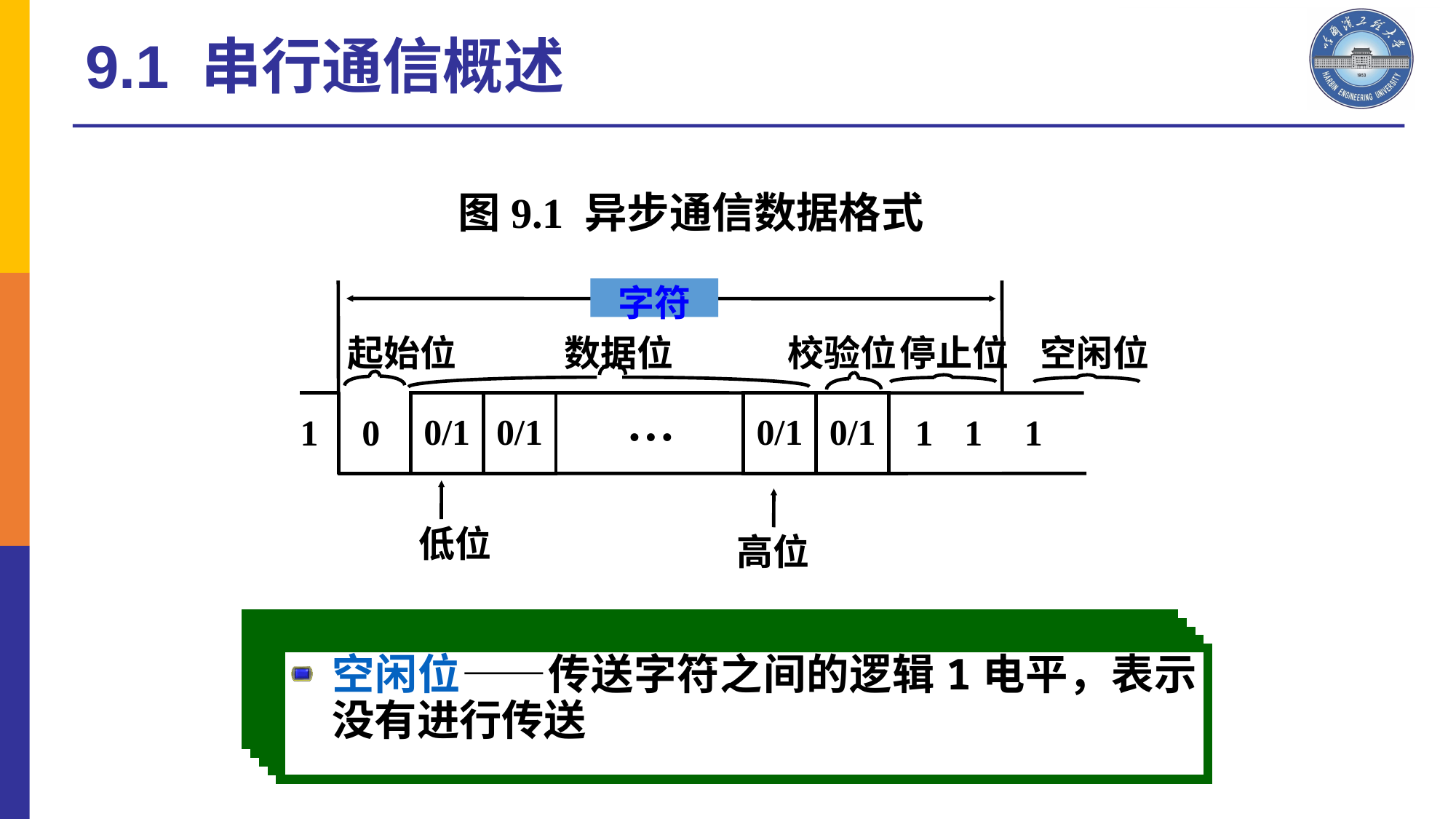

9.1 串行通信概述
图9.1 异步通信数据格式
字符

起始位
数据位
校验位
停止位
空闲位

…

0/1
0/1
0/1
0/1

1
0
1
1
1

低位

高位

起始位——每个字符开始传送的标志，起始位采用逻辑0电平
数据位——数据位紧跟着起始位传送。由5～8个二进制位组成，低位先传送
校验位——用于校验是否传送正确；可选择奇检验、偶校验或不传送校验位
停止位——表示该字符传送结束。停止位采用逻辑1电平，可选择1、1.5或2位
空闲位——传送字符之间的逻辑1电平，表示没有进行传送